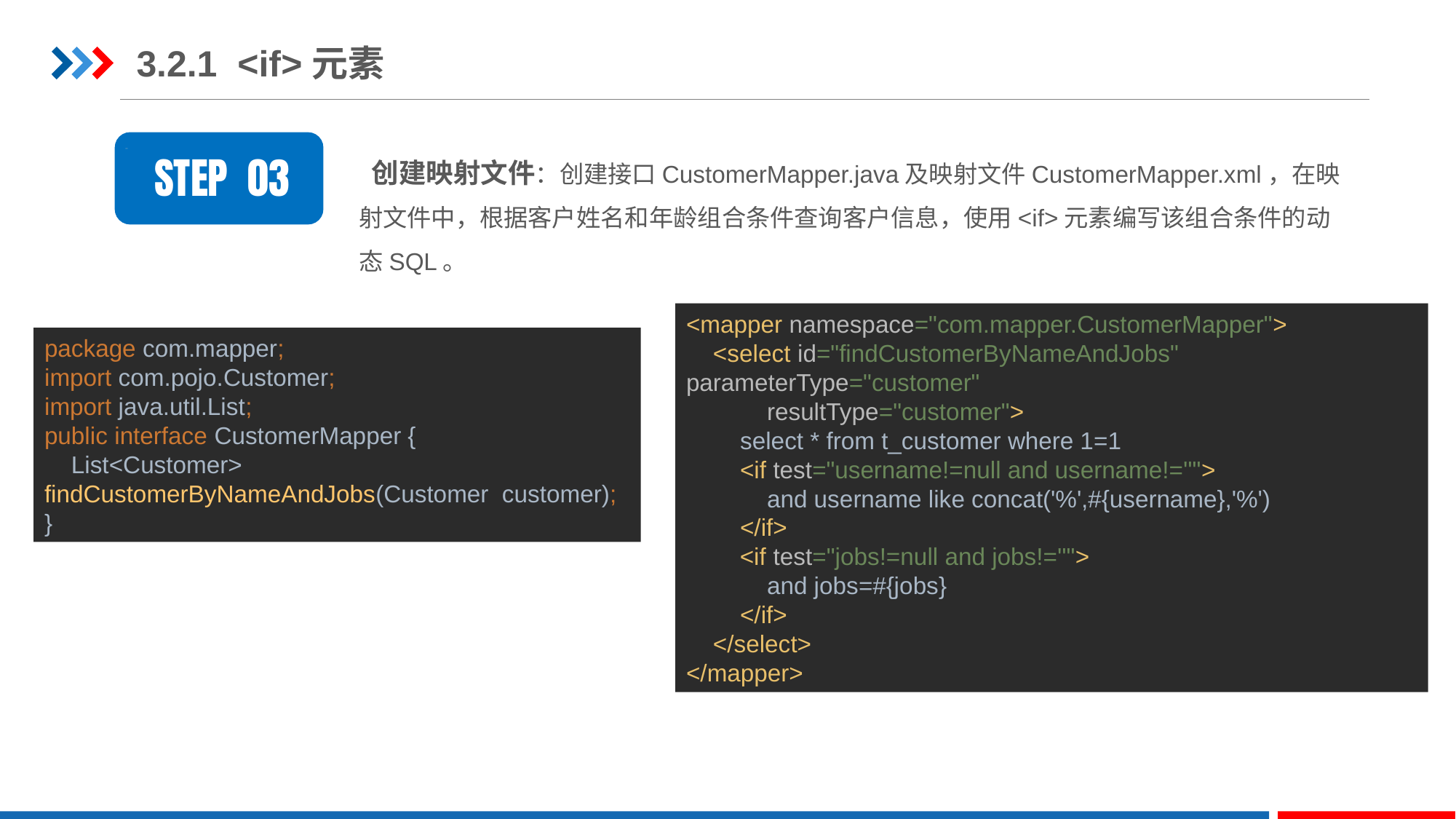

3.2.1  <if>元素

 创建映射文件：创建接口CustomerMapper.java及映射文件CustomerMapper.xml，在映射文件中，根据客户姓名和年龄组合条件查询客户信息，使用<if>元素编写该组合条件的动态SQL。
STEP  03
<mapper namespace="com.mapper.CustomerMapper">
    <select id="findCustomerByNameAndJobs"    parameterType="customer"
            resultType="customer">
        select * from t_customer where 1=1
        <if test="username!=null and username!=''">
            and username like concat('%',#{username},'%')
        </if>
        <if test="jobs!=null and jobs!=''">
            and jobs=#{jobs}
        </if>
    </select>
</mapper>
package com.mapper;
import com.pojo.Customer;
import java.util.List;
public interface CustomerMapper {
    List<Customer> findCustomerByNameAndJobs(Customer  customer);
}